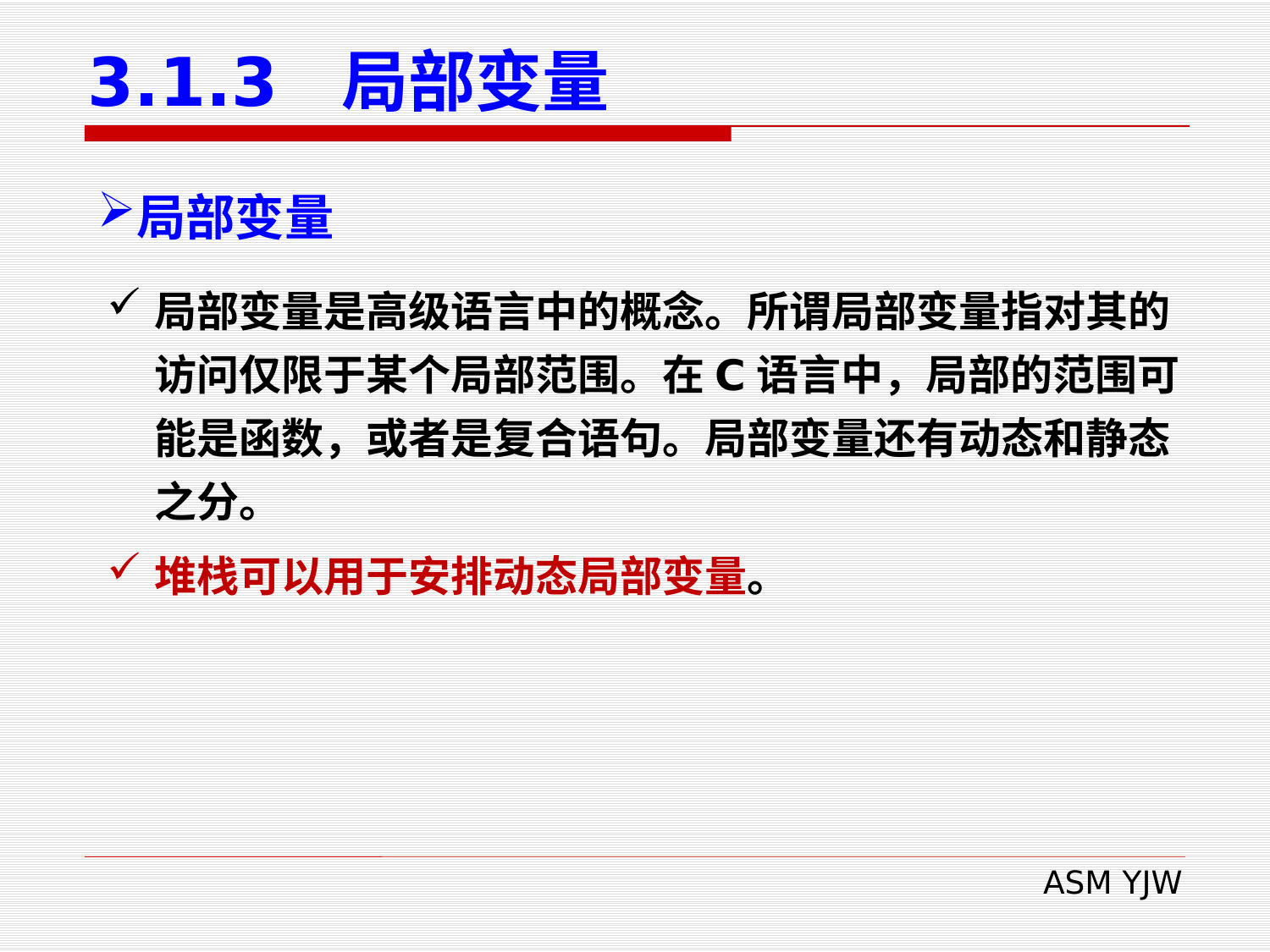

# 3.1.3  局部变量
局部变量
局部变量是高级语言中的概念。所谓局部变量指对其的访问仅限于某个局部范围。在C语言中，局部的范围可能是函数，或者是复合语句。局部变量还有动态和静态之分。
堆栈可以用于安排动态局部变量。